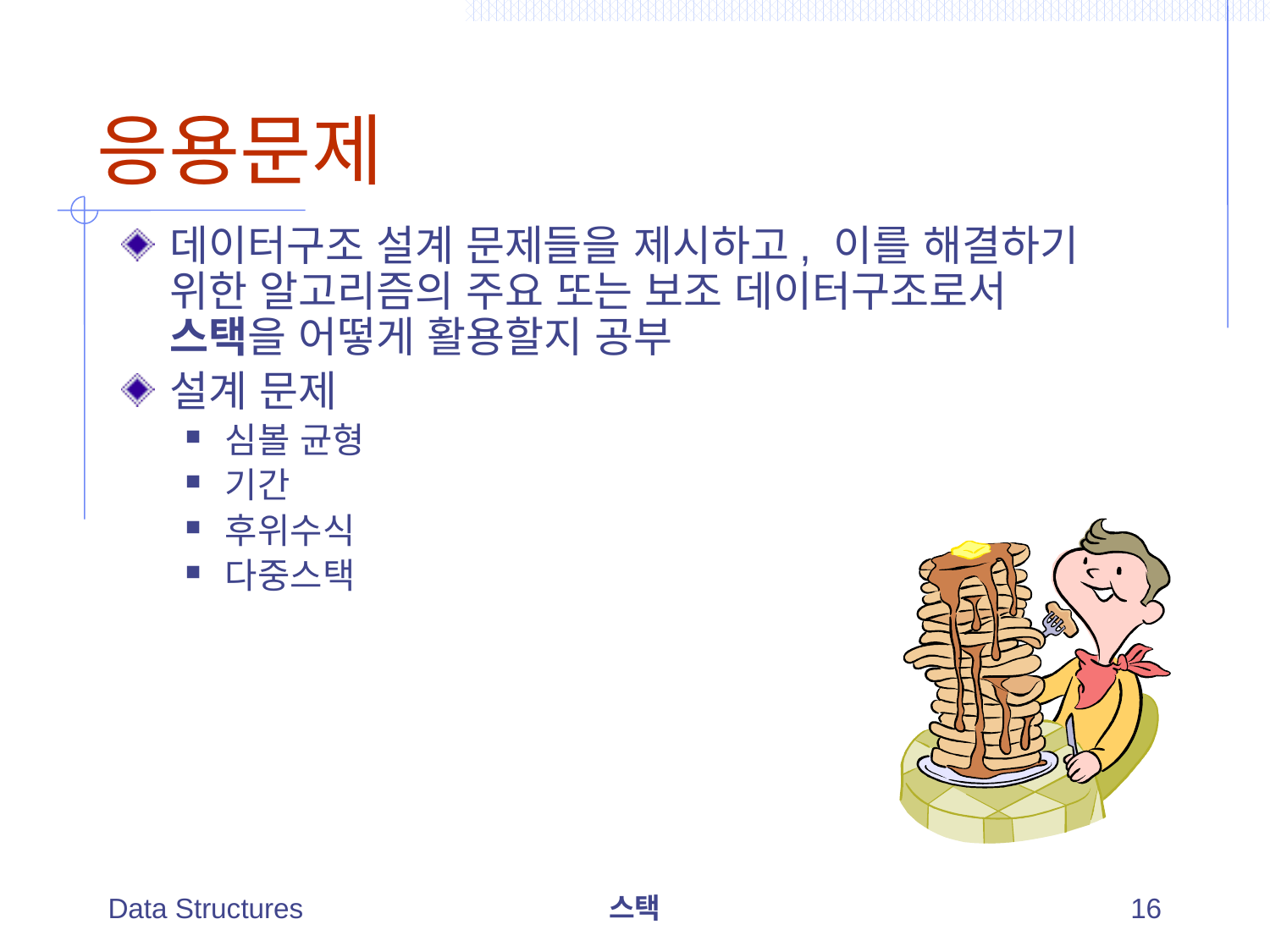

# 응용문제
데이터구조 설계 문제들을 제시하고, 이를 해결하기 위한 알고리즘의 주요 또는 보조 데이터구조로서 스택을 어떻게 활용할지 공부
설계 문제
심볼 균형
기간
후위수식
다중스택

Data Structures
스택
16